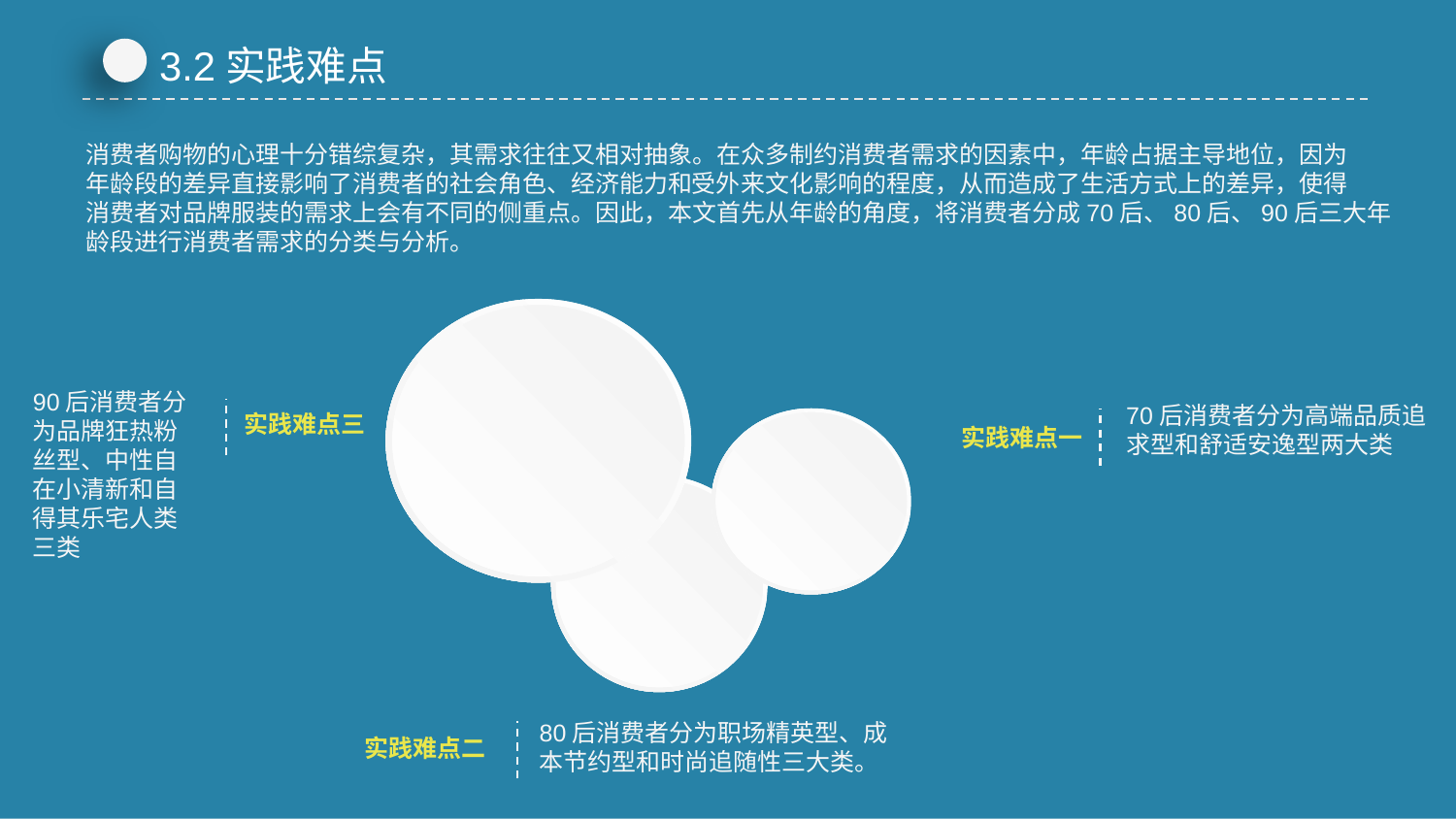

3.2实践难点

消费者购物的心理十分错综复杂，其需求往往又相对抽象。在众多制约消费者需求的因素中，年龄占据主导地位，因为
年龄段的差异直接影响了消费者的社会角色、经济能力和受外来文化影响的程度，从而造成了生活方式上的差异，使得
消费者对品牌服装的需求上会有不同的侧重点。因此，本文首先从年龄的角度，将消费者分成70后、80后、90后三大年
龄段进行消费者需求的分类与分析。

90后消费者分
为品牌狂热粉
丝型、中性自
在小清新和自
得其乐宅人类
三类
70后消费者分为高端品质追
求型和舒适安逸型两大类
实践难点三

实践难点一

80后消费者分为职场精英型、成
本节约型和时尚追随性三大类。
实践难点二
延时符